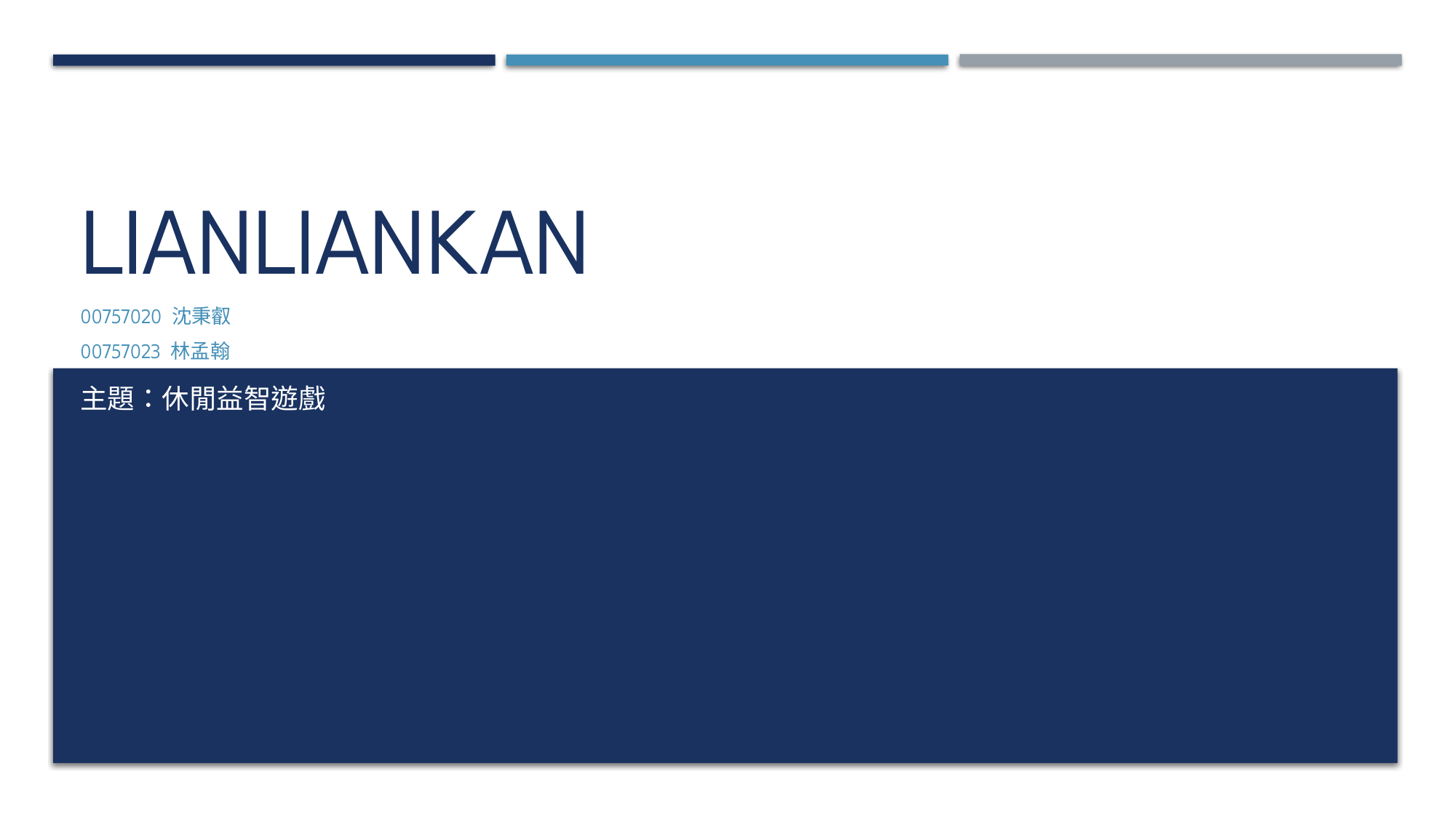

# Lianliankan
00757020 沈秉叡
00757023 林孟翰
主題：休閒益智遊戲